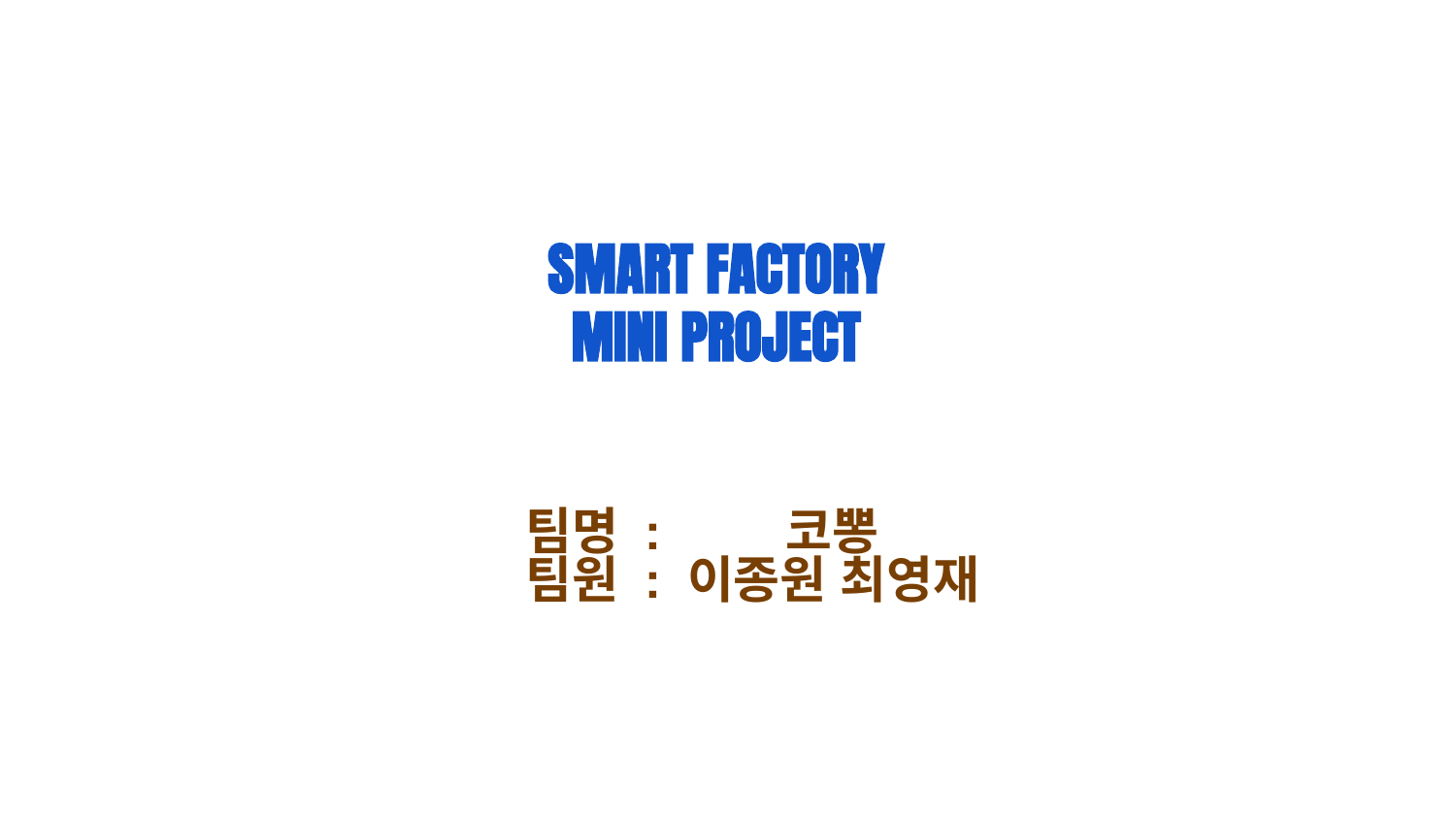

# SMART FACTORY
MINI PROJECT

 팀명 :        코뽕
 팀원 : 이종원 최영재